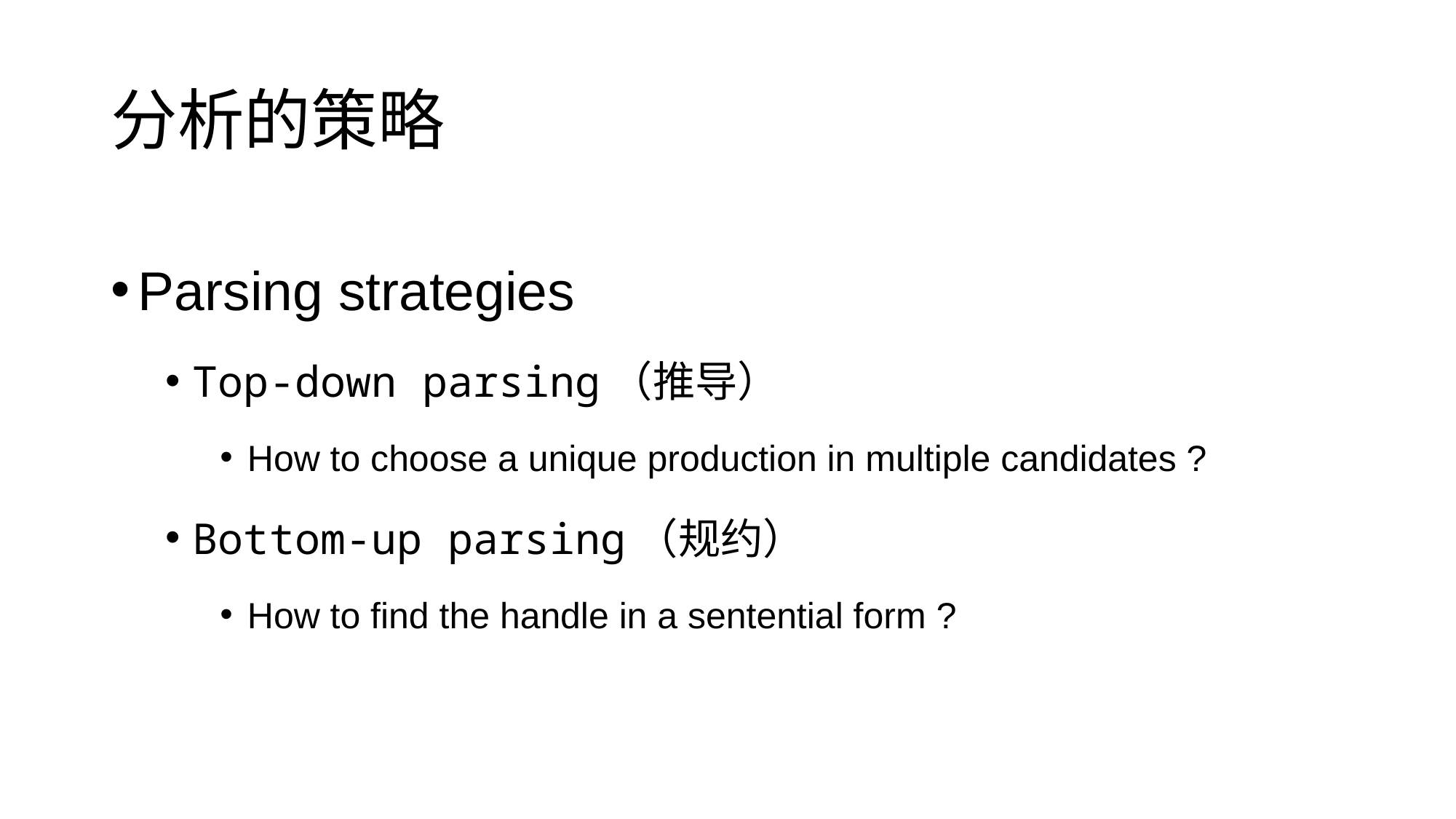

# 分析的策略
Parsing strategies
Top-down parsing（推导）
How to choose a unique production in multiple candidates ?
Bottom-up parsing（规约）
How to find the handle in a sentential form ?